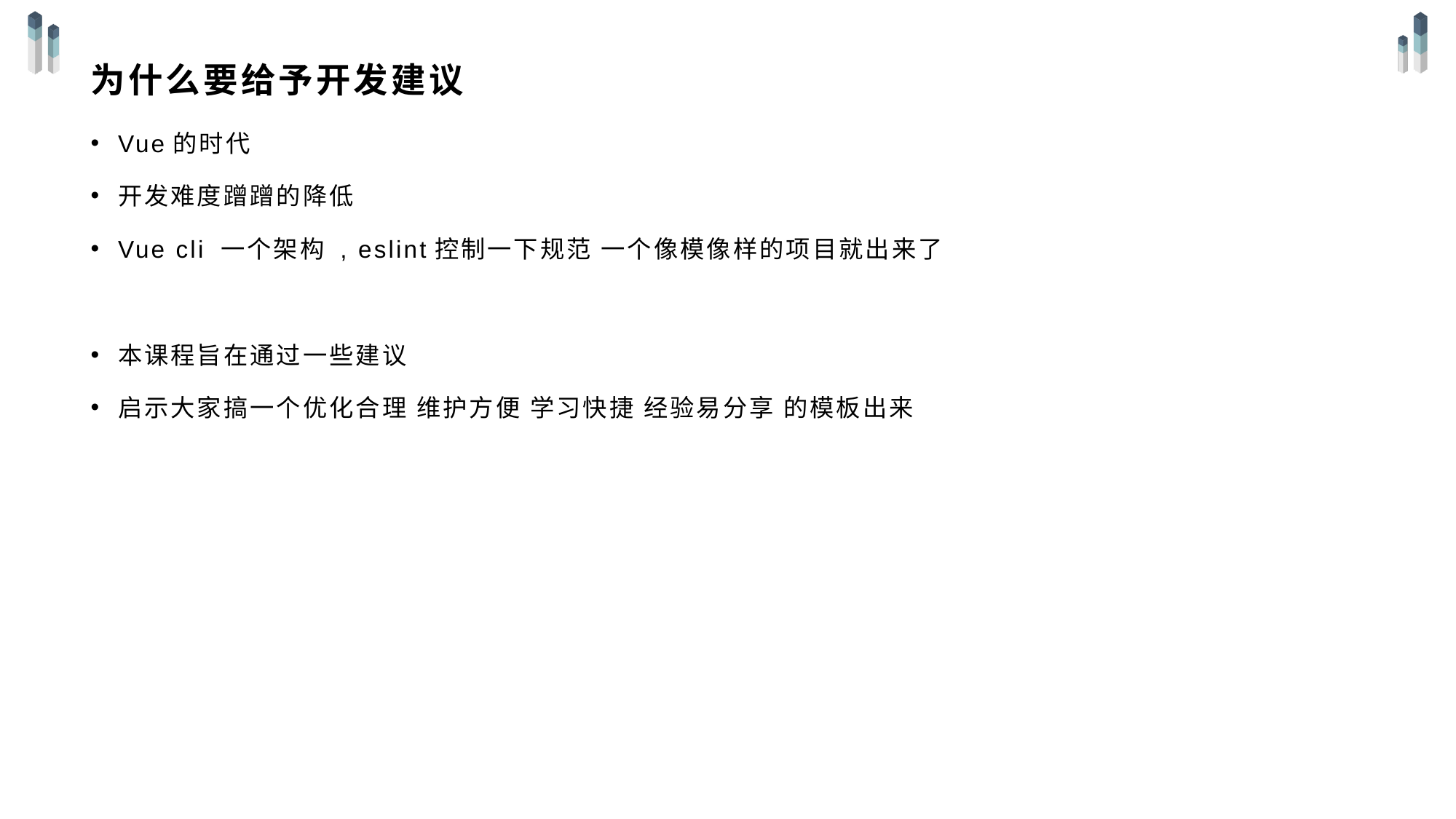

# 为什么要给予开发建议
Vue的时代
开发难度蹭蹭的降低
Vue cli 一个架构 , eslint控制一下规范 一个像模像样的项目就出来了

本课程旨在通过一些建议
启示大家搞一个优化合理 维护方便 学习快捷 经验易分享 的模板出来